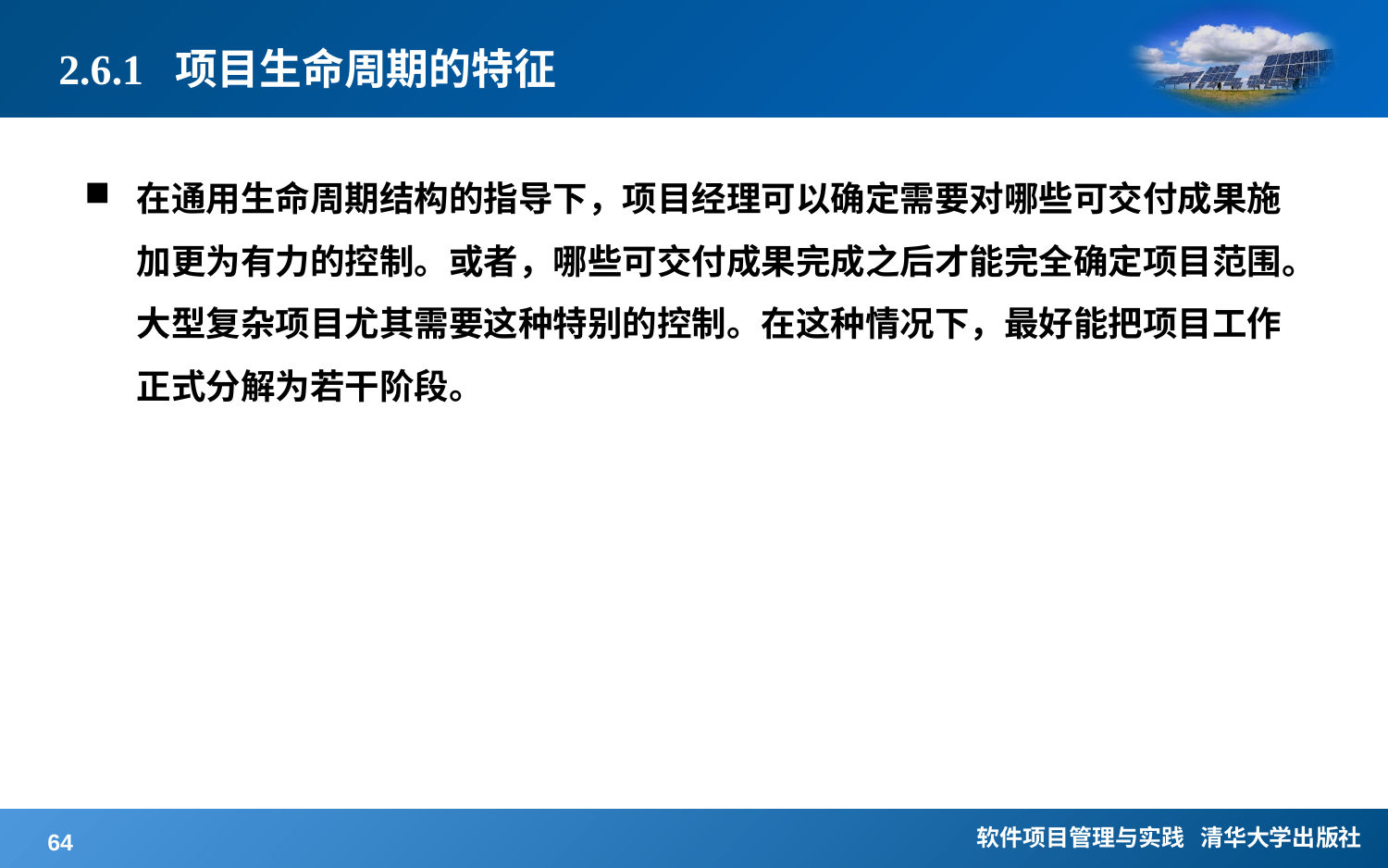

# 2.6.1  项目生命周期的特征
在通用生命周期结构的指导下，项目经理可以确定需要对哪些可交付成果施加更为有力的控制。或者，哪些可交付成果完成之后才能完全确定项目范围。大型复杂项目尤其需要这种特别的控制。在这种情况下，最好能把项目工作正式分解为若干阶段。